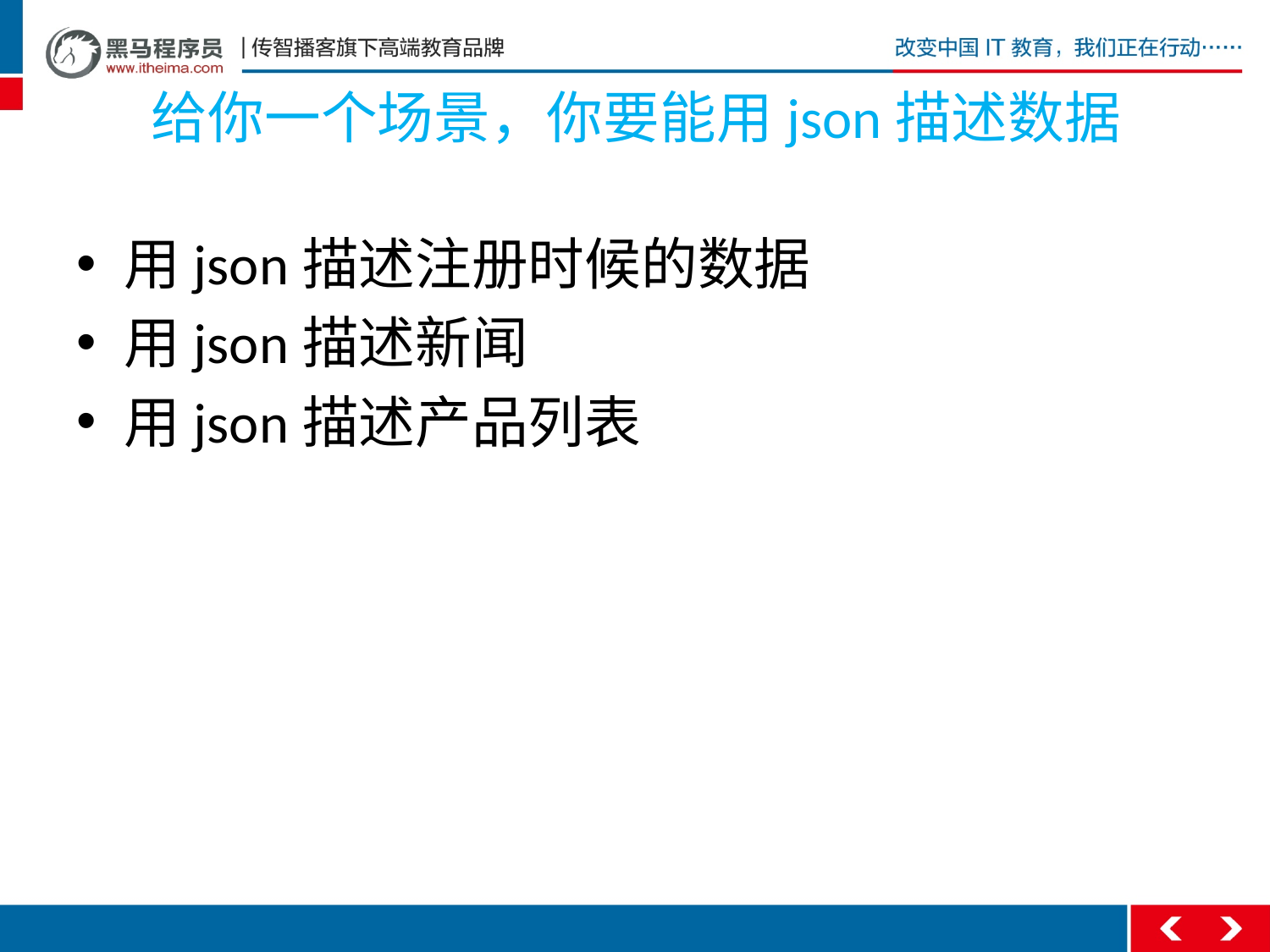

# 给你一个场景，你要能用json描述数据
用json描述注册时候的数据
用json描述新闻
用json描述产品列表